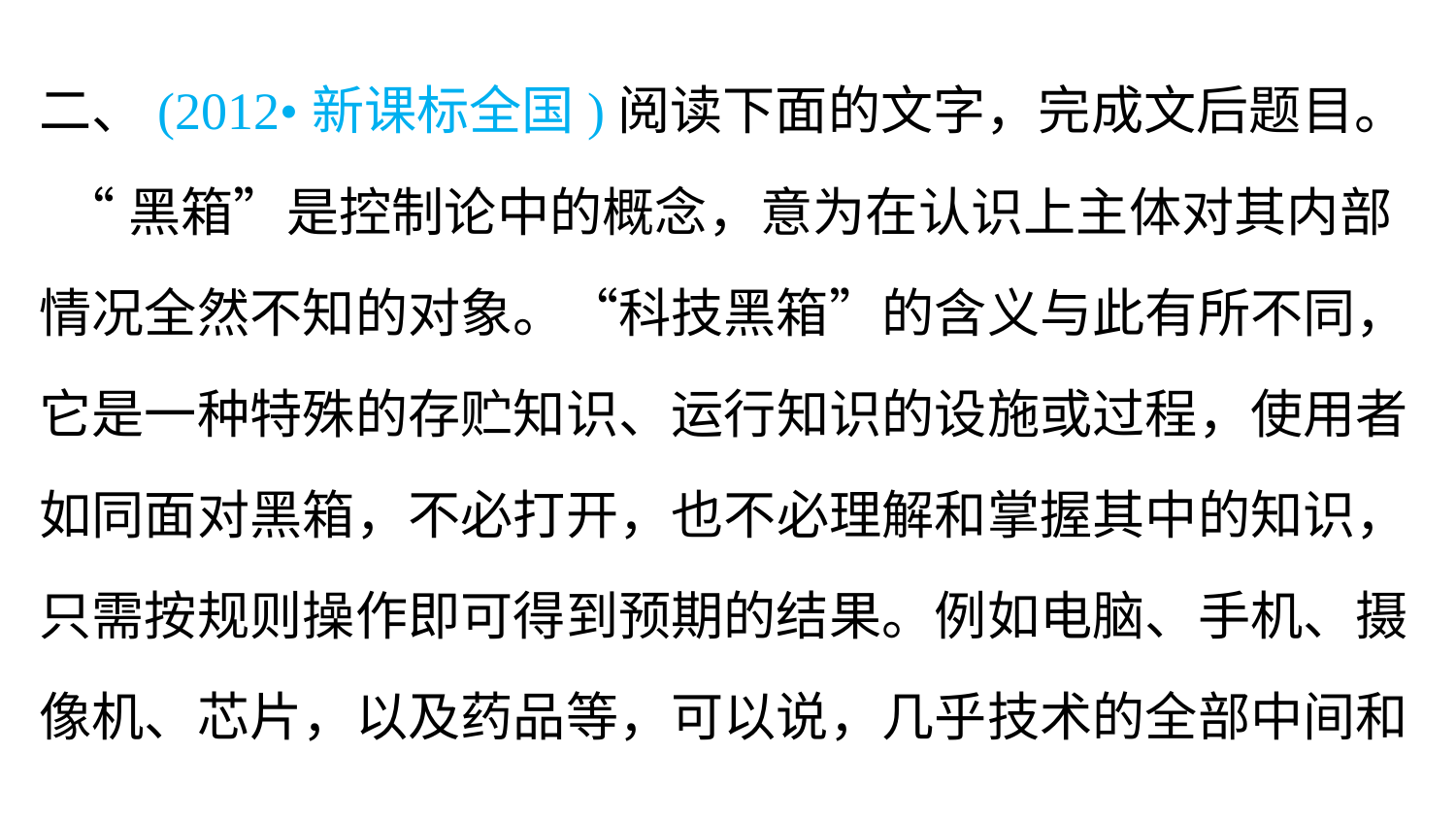

二、(2012•新课标全国)阅读下面的文字，完成文后题目。
  “黑箱”是控制论中的概念，意为在认识上主体对其内部情况全然不知的对象。“科技黑箱”的含义与此有所不同，它是一种特殊的存贮知识、运行知识的设施或过程，使用者如同面对黑箱，不必打开，也不必理解和掌握其中的知识，只需按规则操作即可得到预期的结果。例如电脑、手机、摄像机、芯片，以及药品等，可以说，几乎技术的全部中间和